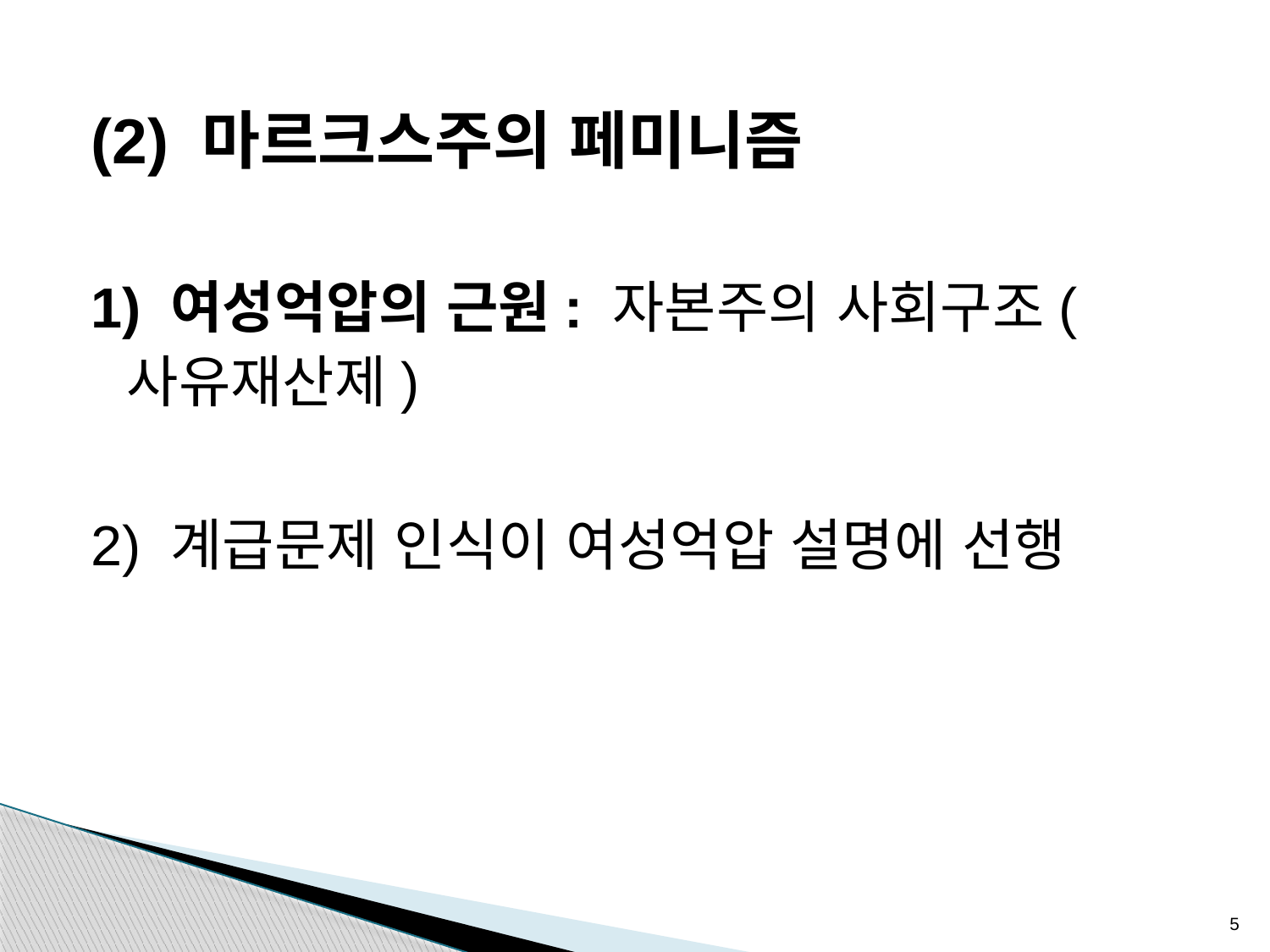

(2) 마르크스주의 페미니즘

1) 여성억압의 근원: 자본주의 사회구조(사유재산제)

2) 계급문제 인식이 여성억압 설명에 선행
5